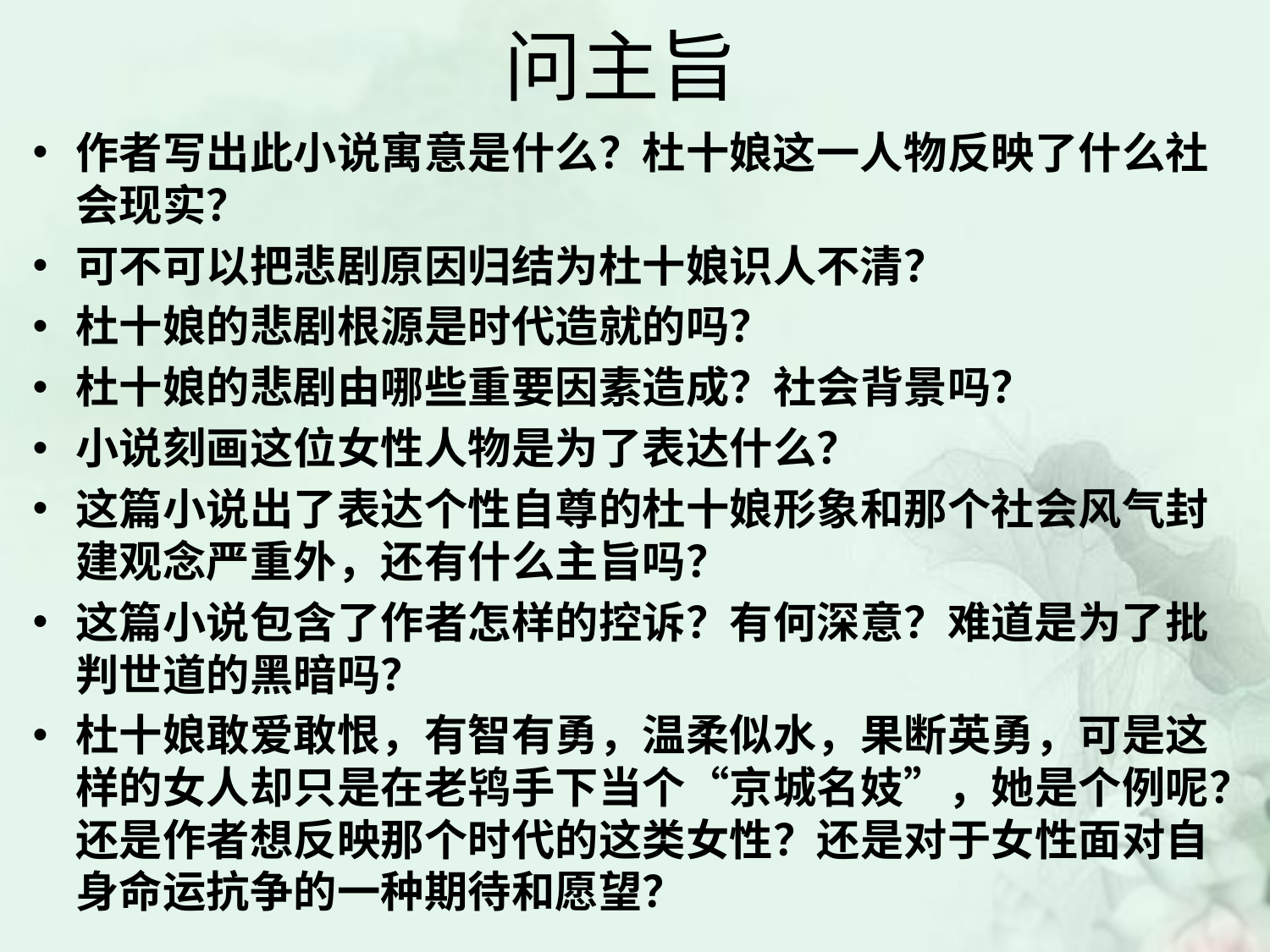

# 问主旨
作者写出此小说寓意是什么？杜十娘这一人物反映了什么社会现实？
可不可以把悲剧原因归结为杜十娘识人不清？
杜十娘的悲剧根源是时代造就的吗？
杜十娘的悲剧由哪些重要因素造成？社会背景吗？
小说刻画这位女性人物是为了表达什么？
这篇小说出了表达个性自尊的杜十娘形象和那个社会风气封建观念严重外，还有什么主旨吗？
这篇小说包含了作者怎样的控诉？有何深意？难道是为了批判世道的黑暗吗？
杜十娘敢爱敢恨，有智有勇，温柔似水，果断英勇，可是这样的女人却只是在老鸨手下当个“京城名妓”，她是个例呢？还是作者想反映那个时代的这类女性？还是对于女性面对自身命运抗争的一种期待和愿望？